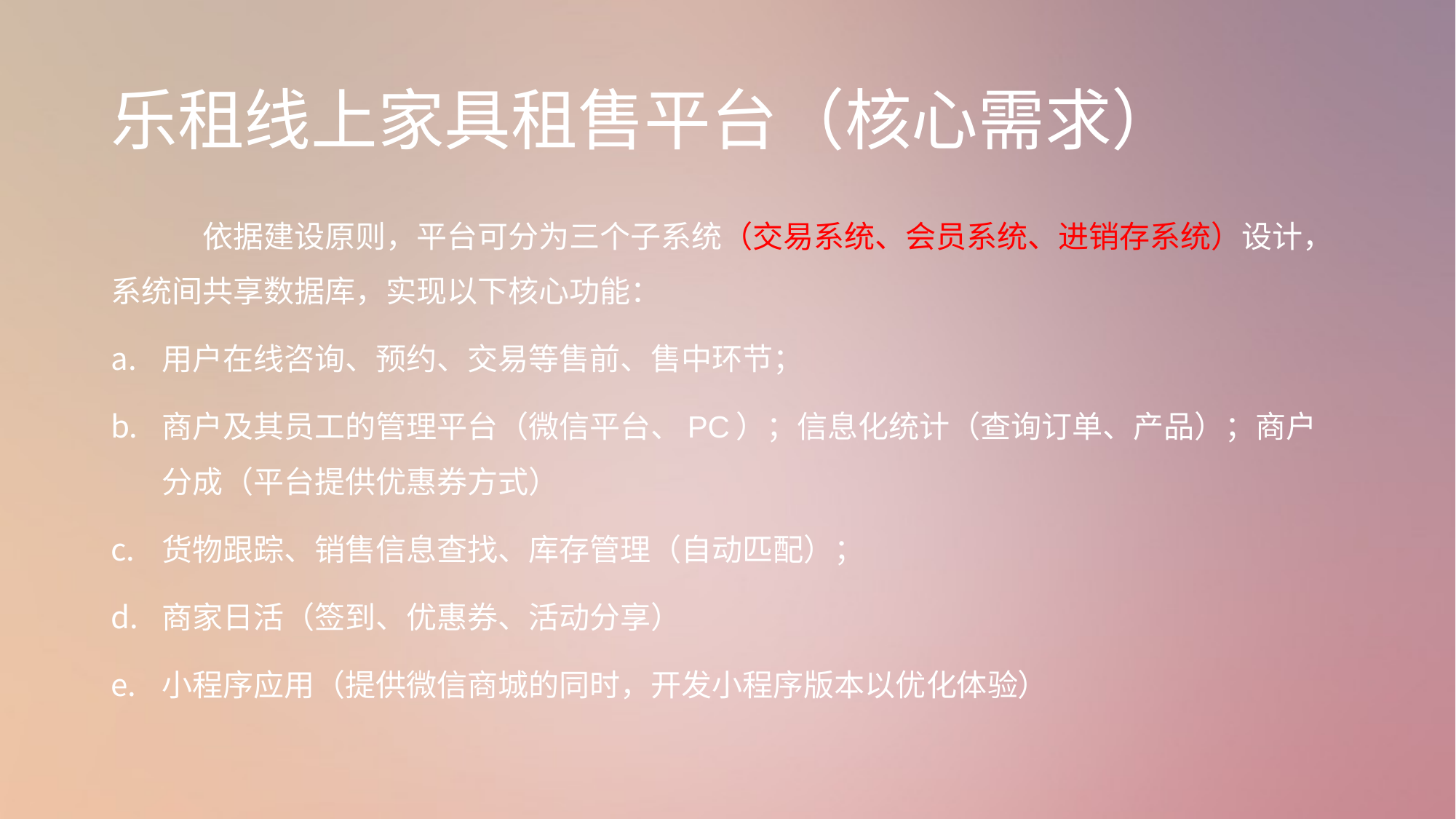

# 乐租线上家具租售平台（核心需求）
	依据建设原则，平台可分为三个子系统（交易系统、会员系统、进销存系统）设计，系统间共享数据库，实现以下核心功能：
用户在线咨询、预约、交易等售前、售中环节；
商户及其员工的管理平台（微信平台、PC）；信息化统计（查询订单、产品）；商户分成（平台提供优惠券方式）
货物跟踪、销售信息查找、库存管理（自动匹配）；
商家日活（签到、优惠券、活动分享）
小程序应用（提供微信商城的同时，开发小程序版本以优化体验）